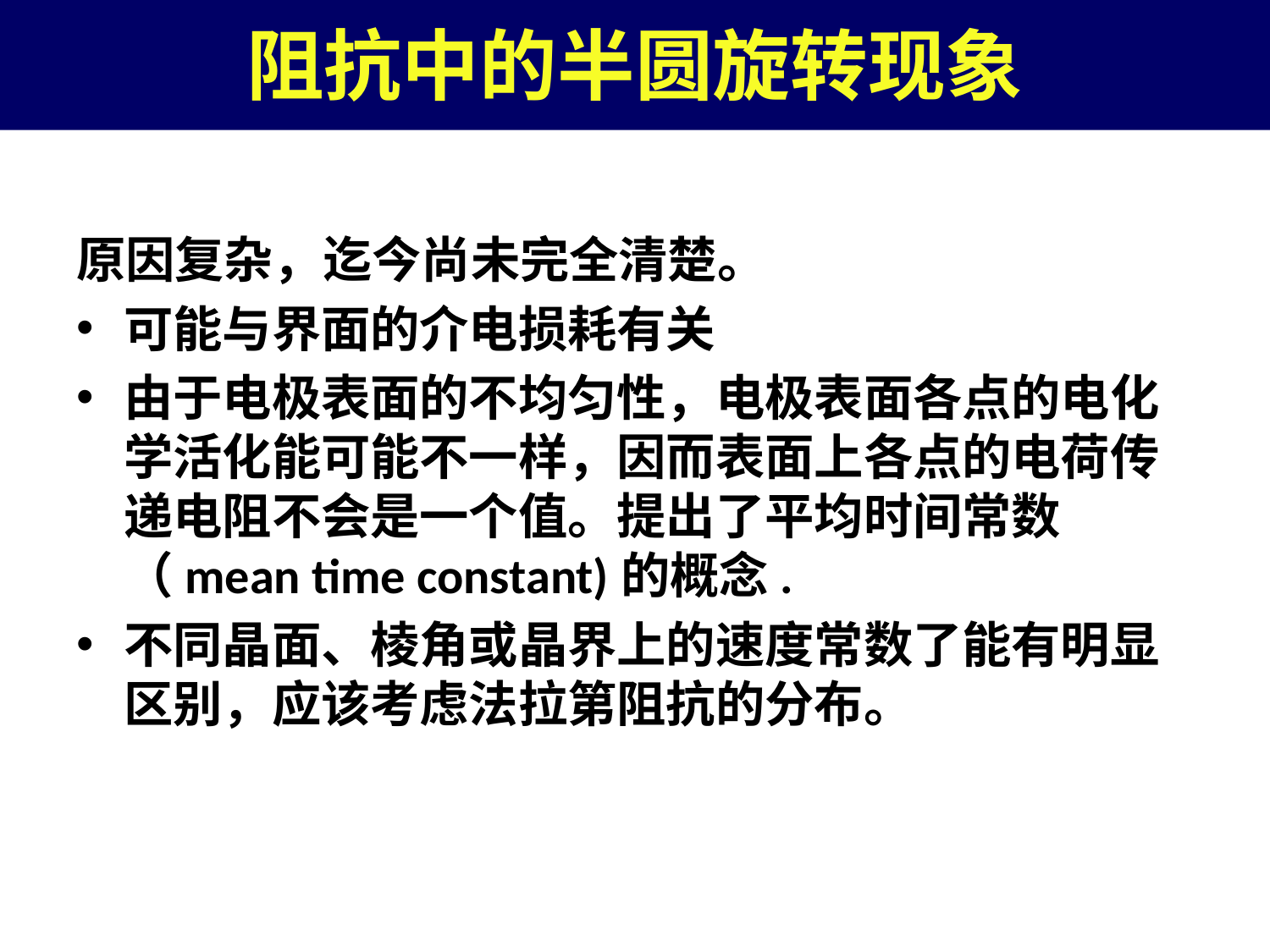

# 阻抗中的半圆旋转现象
原因复杂，迄今尚未完全清楚。
可能与界面的介电损耗有关
由于电极表面的不均匀性，电极表面各点的电化学活化能可能不一样，因而表面上各点的电荷传递电阻不会是一个值。提出了平均时间常数（mean time constant)的概念.
不同晶面、棱角或晶界上的速度常数了能有明显区别，应该考虑法拉第阻抗的分布。